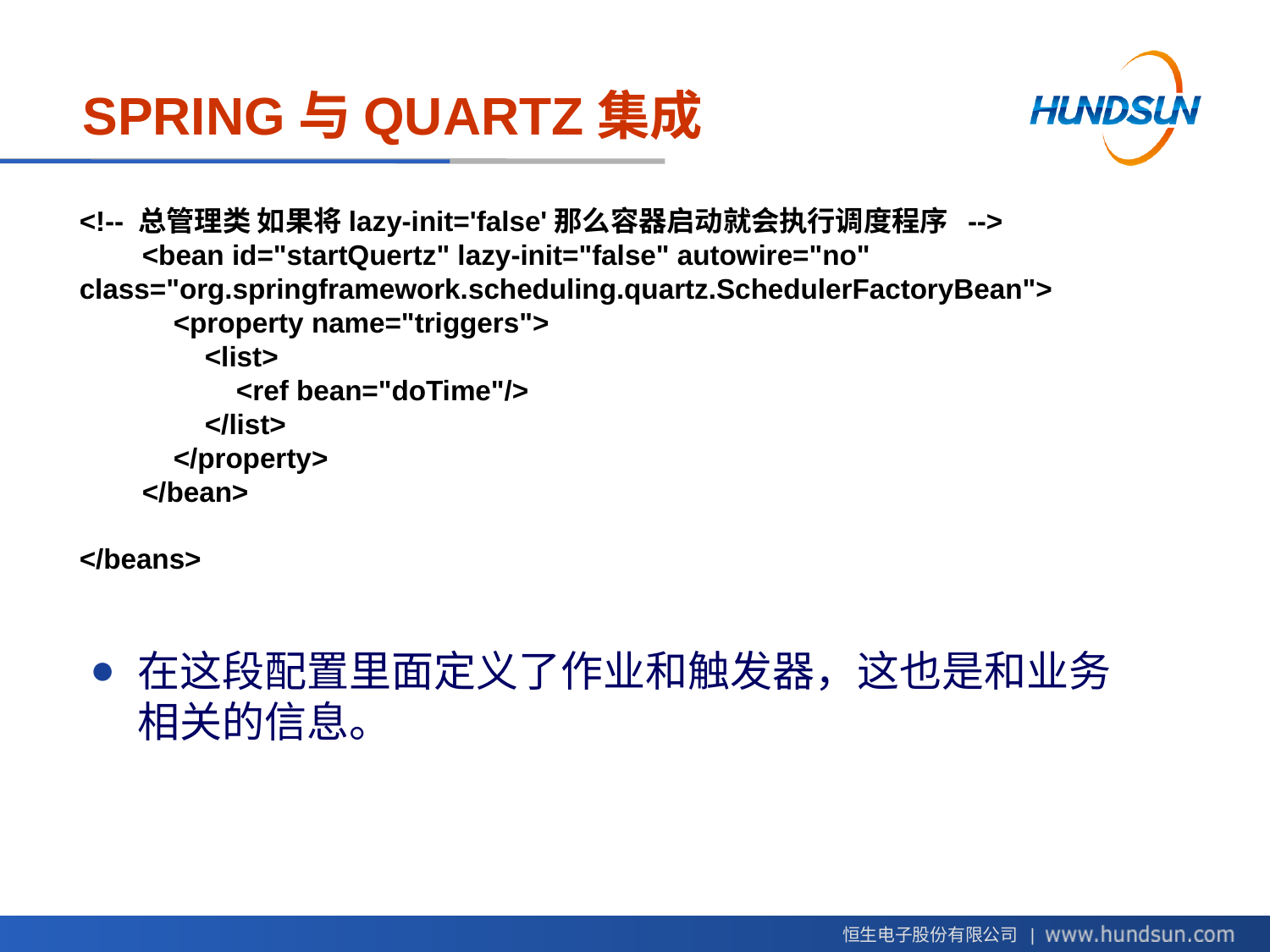

# SPRING与QUARTZ集成
<!-- 总管理类 如果将lazy-init='false'那么容器启动就会执行调度程序  -->
        <bean id="startQuertz" lazy-init="false" autowire="no" class="org.springframework.scheduling.quartz.SchedulerFactoryBean">
            <property name="triggers">
                <list>
                    <ref bean="doTime"/>
                </list>
            </property>
        </bean>

</beans>

在这段配置里面定义了作业和触发器，这也是和业务相关的信息。